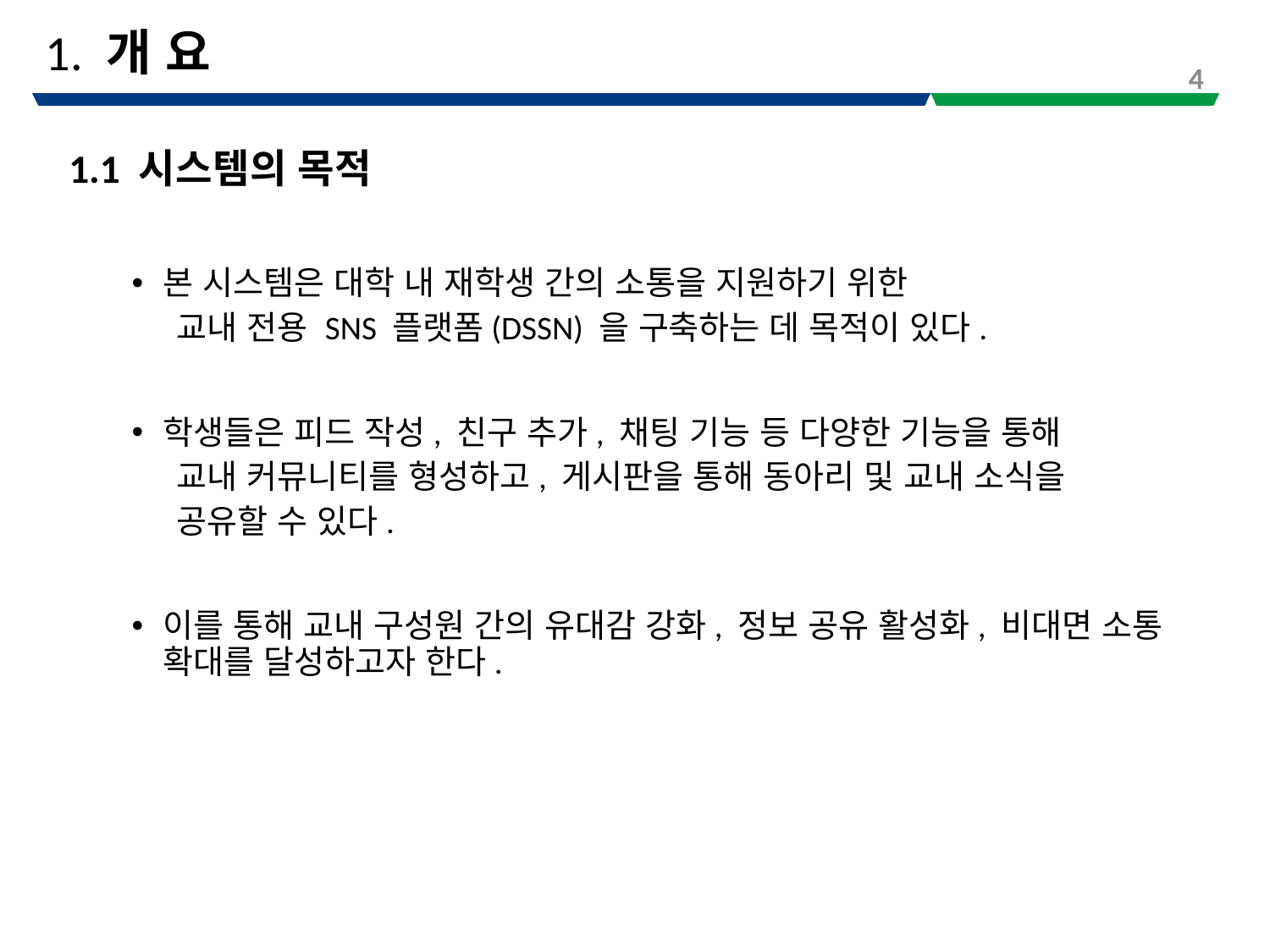

# 1. 개 요
4
1.1 시스템의 목적

본 시스템은 대학 내 재학생 간의 소통을 지원하기 위한
    교내 전용 SNS 플랫폼(DSSN) 을 구축하는 데 목적이 있다.

학생들은 피드 작성, 친구 추가, 채팅 기능 등 다양한 기능을 통해
    교내 커뮤니티를 형성하고, 게시판을 통해 동아리 및 교내 소식을
    공유할 수 있다.

이를 통해 교내 구성원 간의 유대감 강화, 정보 공유 활성화, 비대면 소통 확대를 달성하고자 한다.